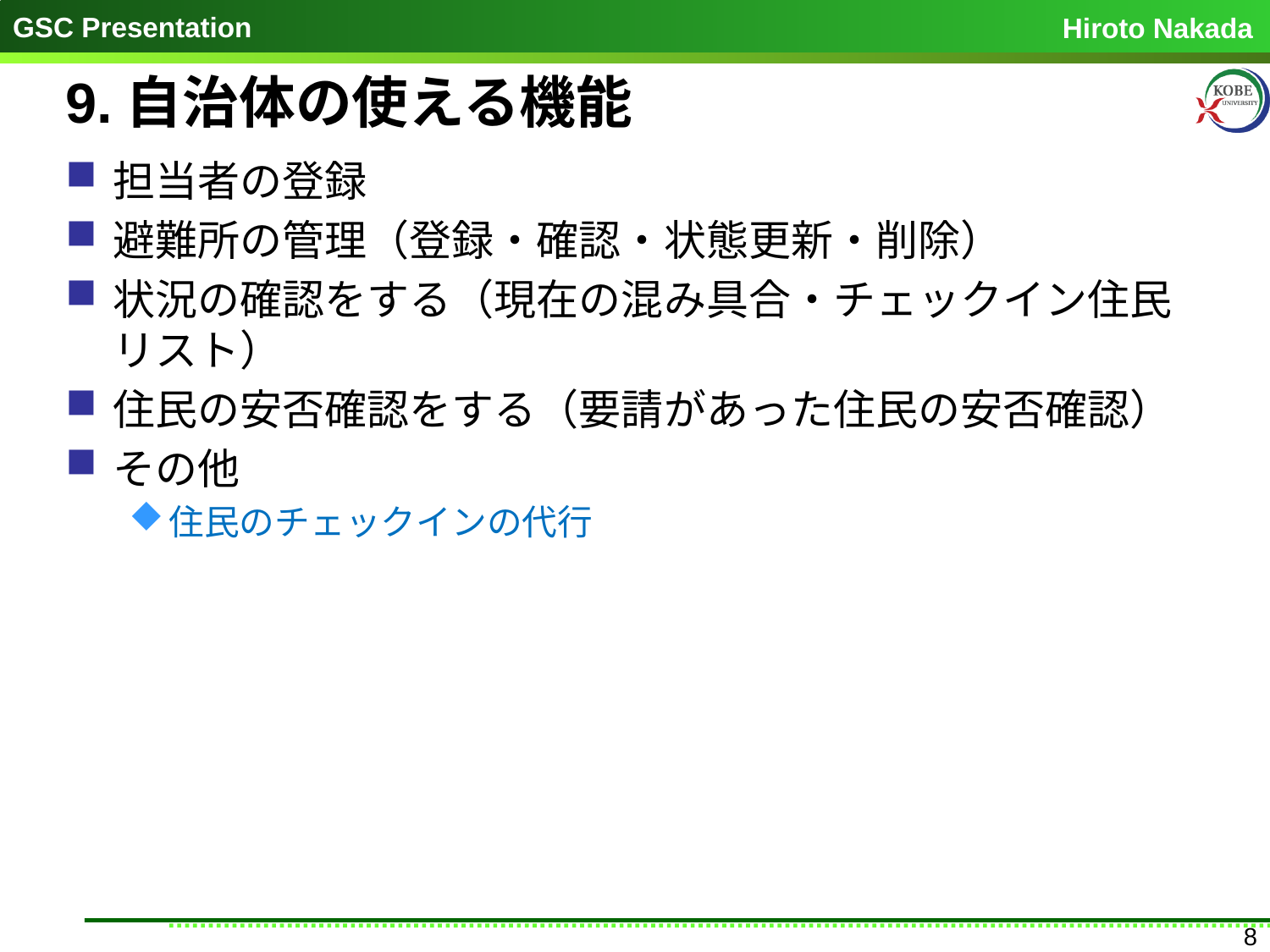

# 9.自治体の使える機能
担当者の登録
避難所の管理（登録・確認・状態更新・削除）
状況の確認をする（現在の混み具合・チェックイン住民リスト）
住民の安否確認をする（要請があった住民の安否確認）
その他
住民のチェックインの代行

8